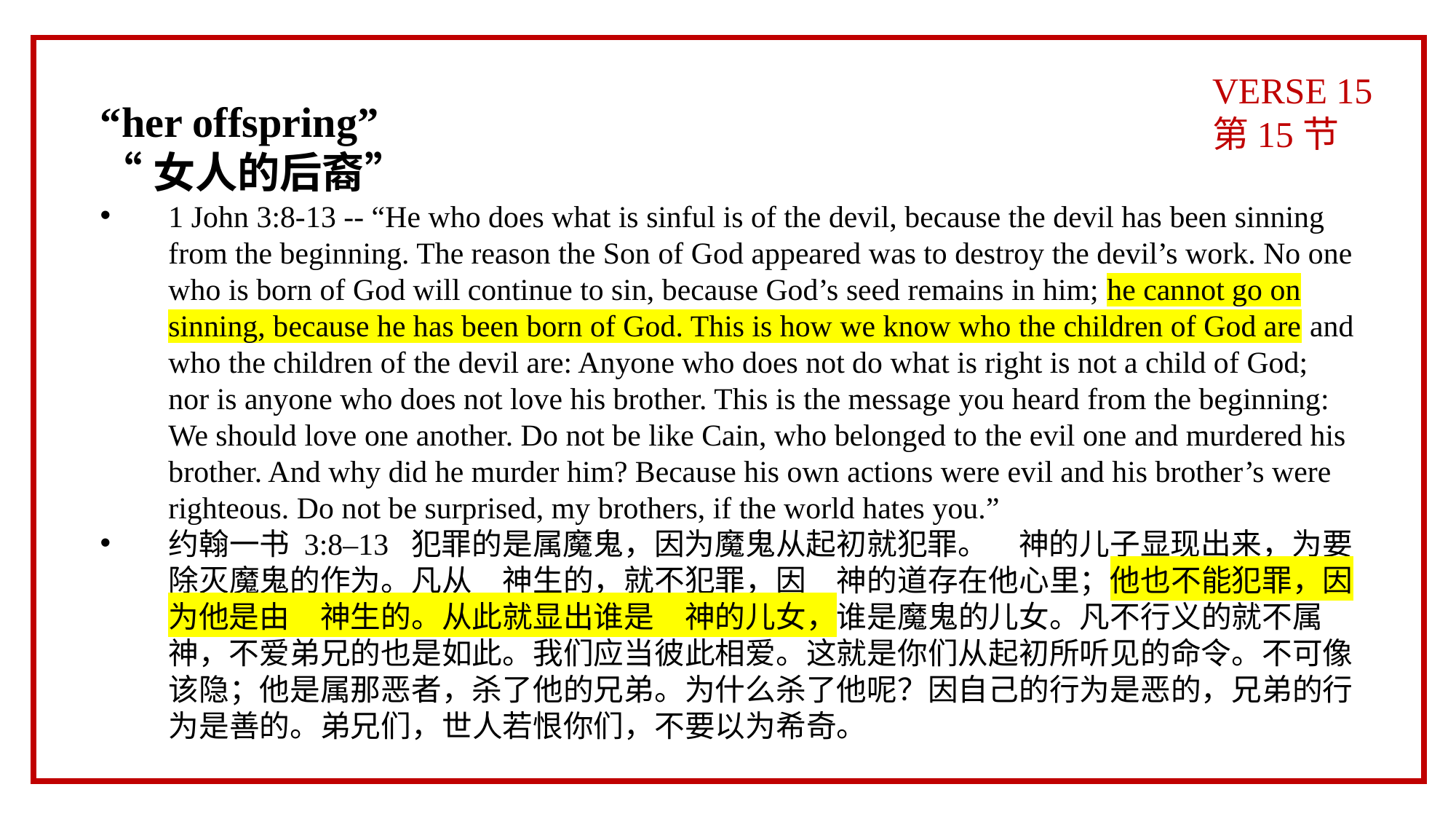

VERSE 15
第15节
“her offspring”
“女人的后裔”
1 John 3:8-13 -- “He who does what is sinful is of the devil, because the devil has been sinning from the beginning. The reason the Son of God appeared was to destroy the devil’s work. No one who is born of God will continue to sin, because God’s seed remains in him; he cannot go on sinning, because he has been born of God. This is how we know who the children of God are and who the children of the devil are: Anyone who does not do what is right is not a child of God; nor is anyone who does not love his brother. This is the message you heard from the beginning: We should love one another. Do not be like Cain, who belonged to the evil one and murdered his brother. And why did he murder him? Because his own actions were evil and his brother’s were righteous. Do not be surprised, my brothers, if the world hates you.”
约翰一书 3:8–13  犯罪的是属魔鬼，因为魔鬼从起初就犯罪。　神的儿子显现出来，为要除灭魔鬼的作为。凡从　神生的，就不犯罪，因　神的道存在他心里；他也不能犯罪，因为他是由　神生的。从此就显出谁是　神的儿女，谁是魔鬼的儿女。凡不行义的就不属　神，不爱弟兄的也是如此。我们应当彼此相爱。这就是你们从起初所听见的命令。不可像该隐；他是属那恶者，杀了他的兄弟。为什么杀了他呢？因自己的行为是恶的，兄弟的行为是善的。弟兄们，世人若恨你们，不要以为希奇。